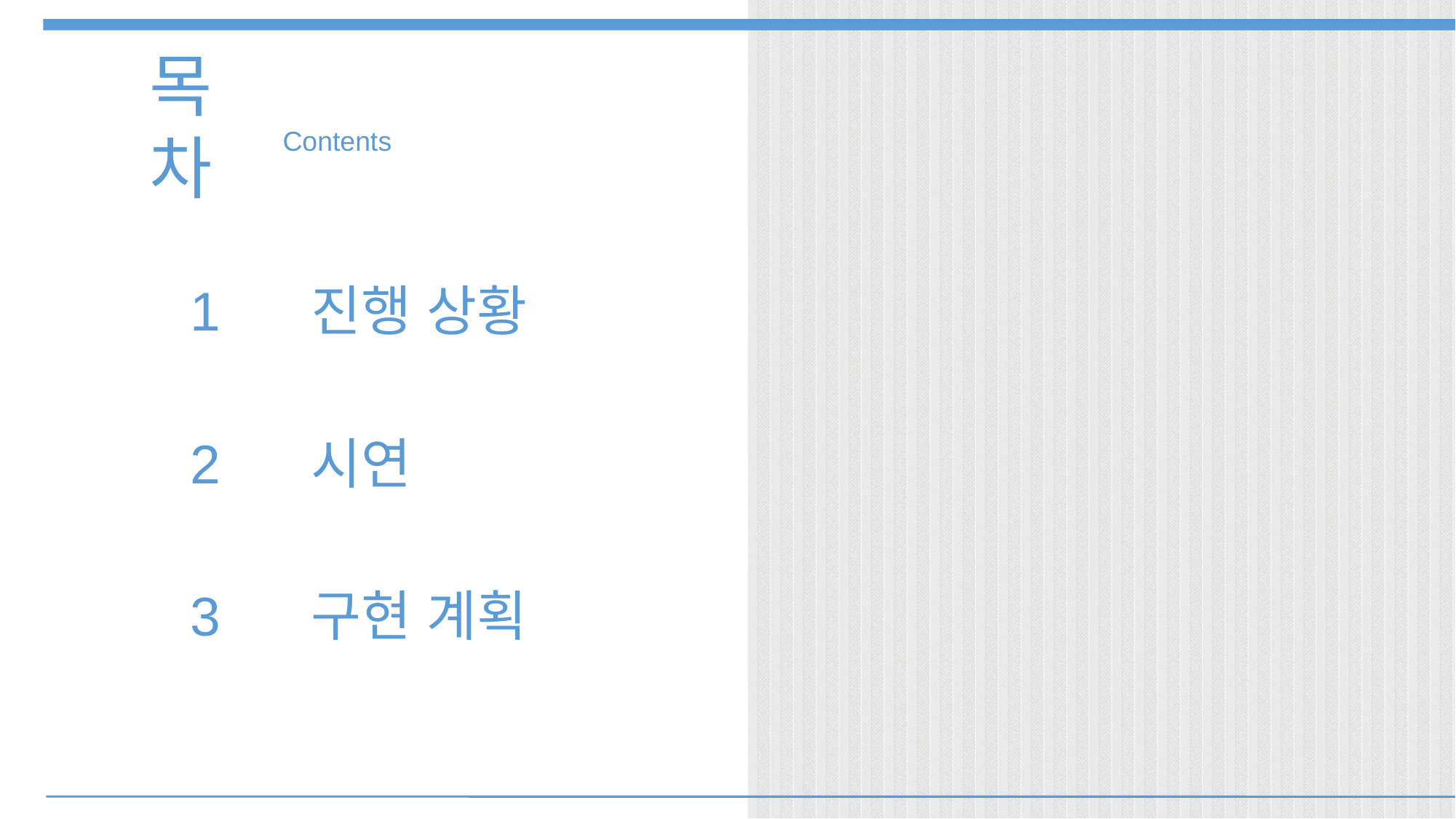

# 목 차
Contents
1	진행 상황

2	시연

3	구현 계획